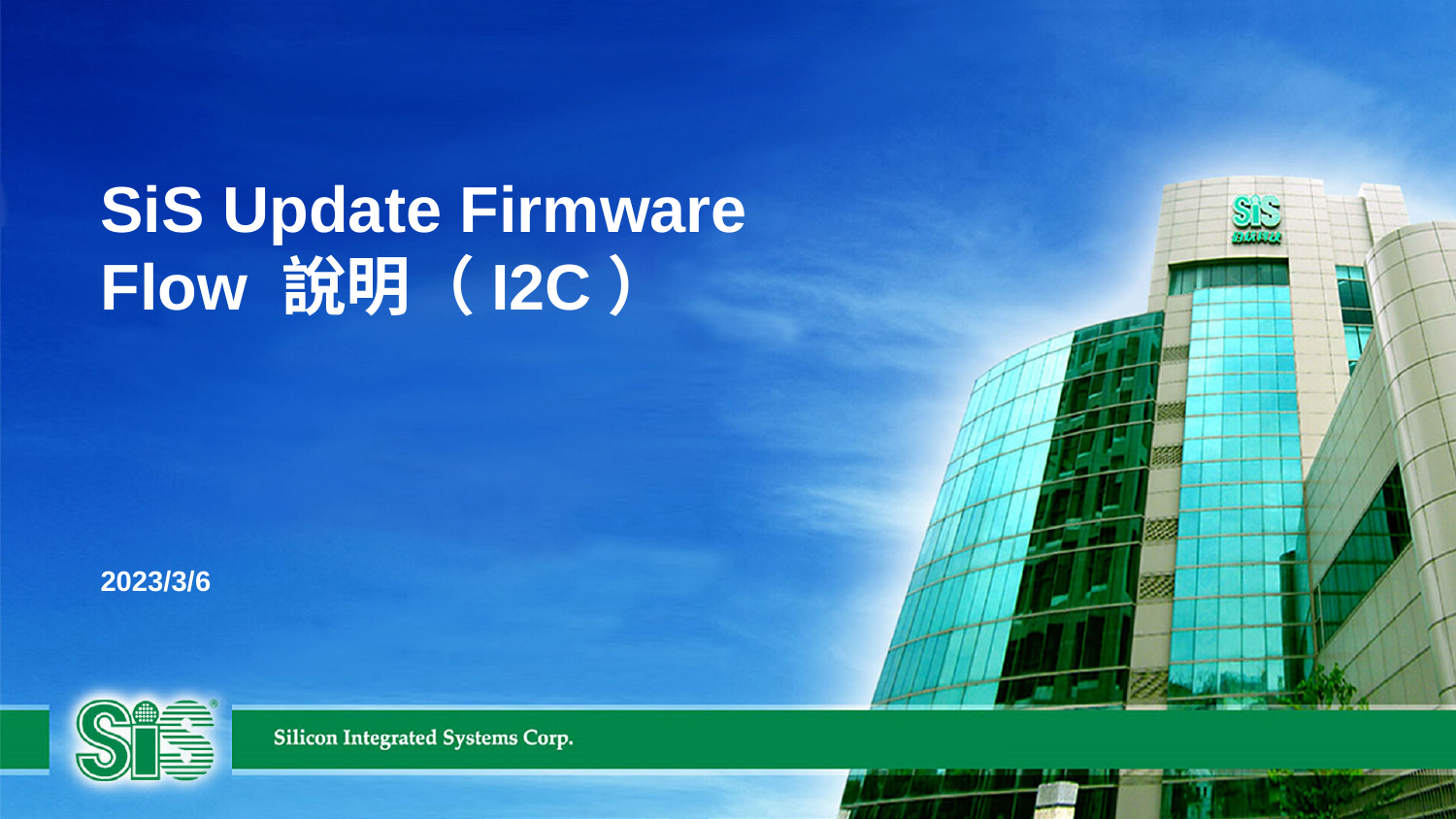

# SiS Update Firmware Flow 說明（I2C）

2023/3/6